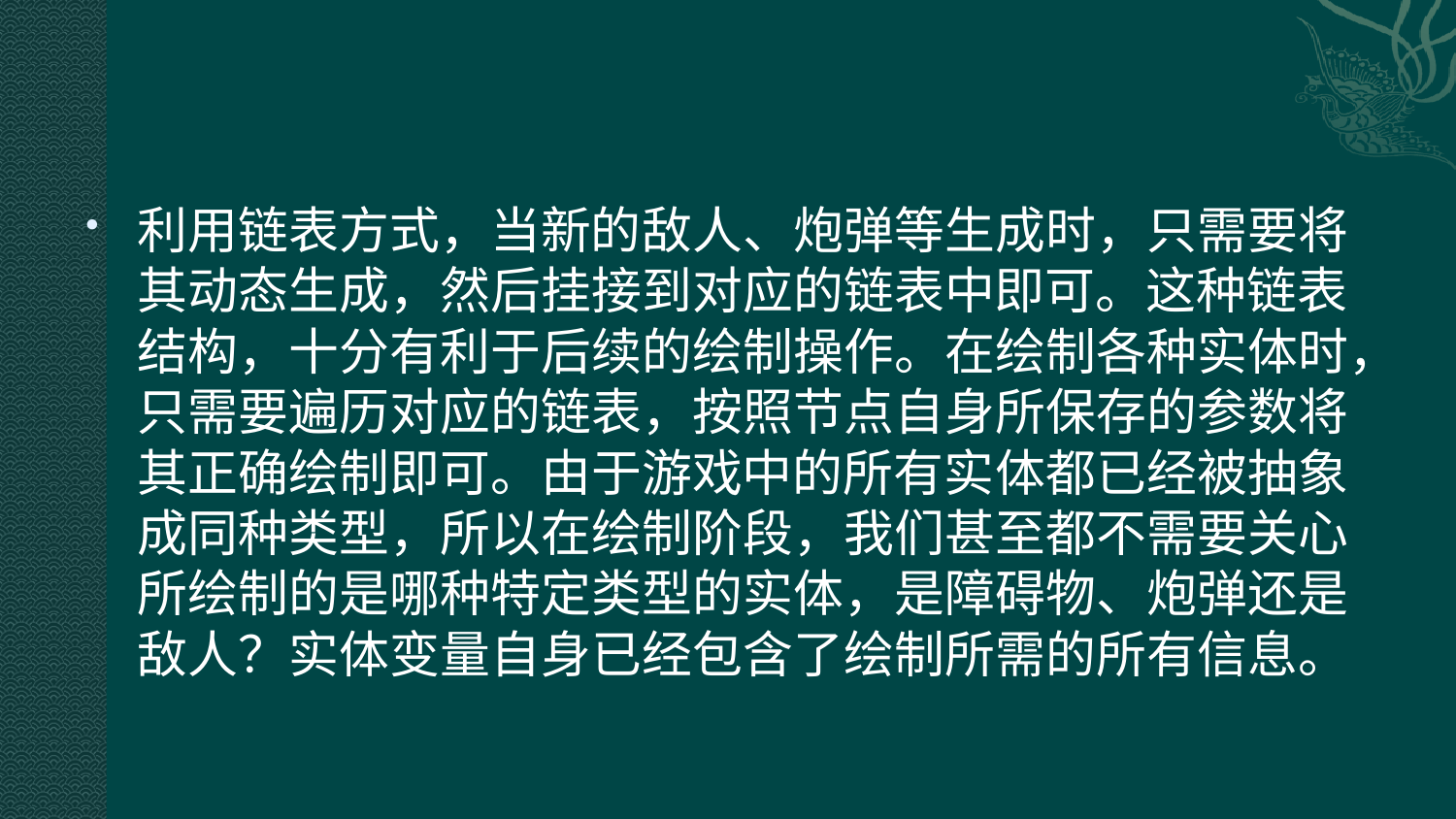

#
利用链表方式，当新的敌人、炮弹等生成时，只需要将其动态生成，然后挂接到对应的链表中即可。这种链表结构，十分有利于后续的绘制操作。在绘制各种实体时，只需要遍历对应的链表，按照节点自身所保存的参数将其正确绘制即可。由于游戏中的所有实体都已经被抽象成同种类型，所以在绘制阶段，我们甚至都不需要关心所绘制的是哪种特定类型的实体，是障碍物、炮弹还是敌人？实体变量自身已经包含了绘制所需的所有信息。